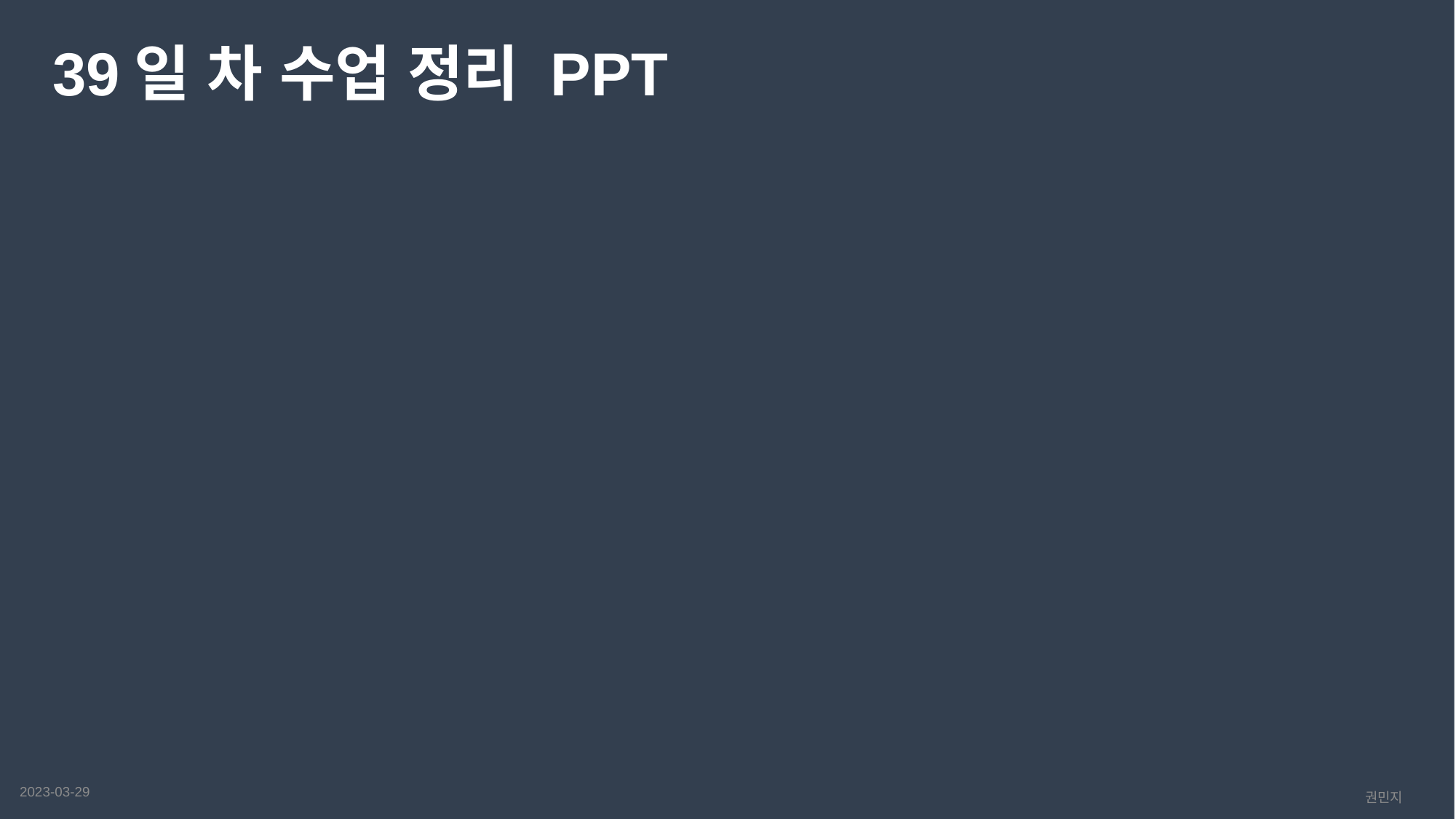

39일 차 수업 정리 PPT
2023-03-29
권민지